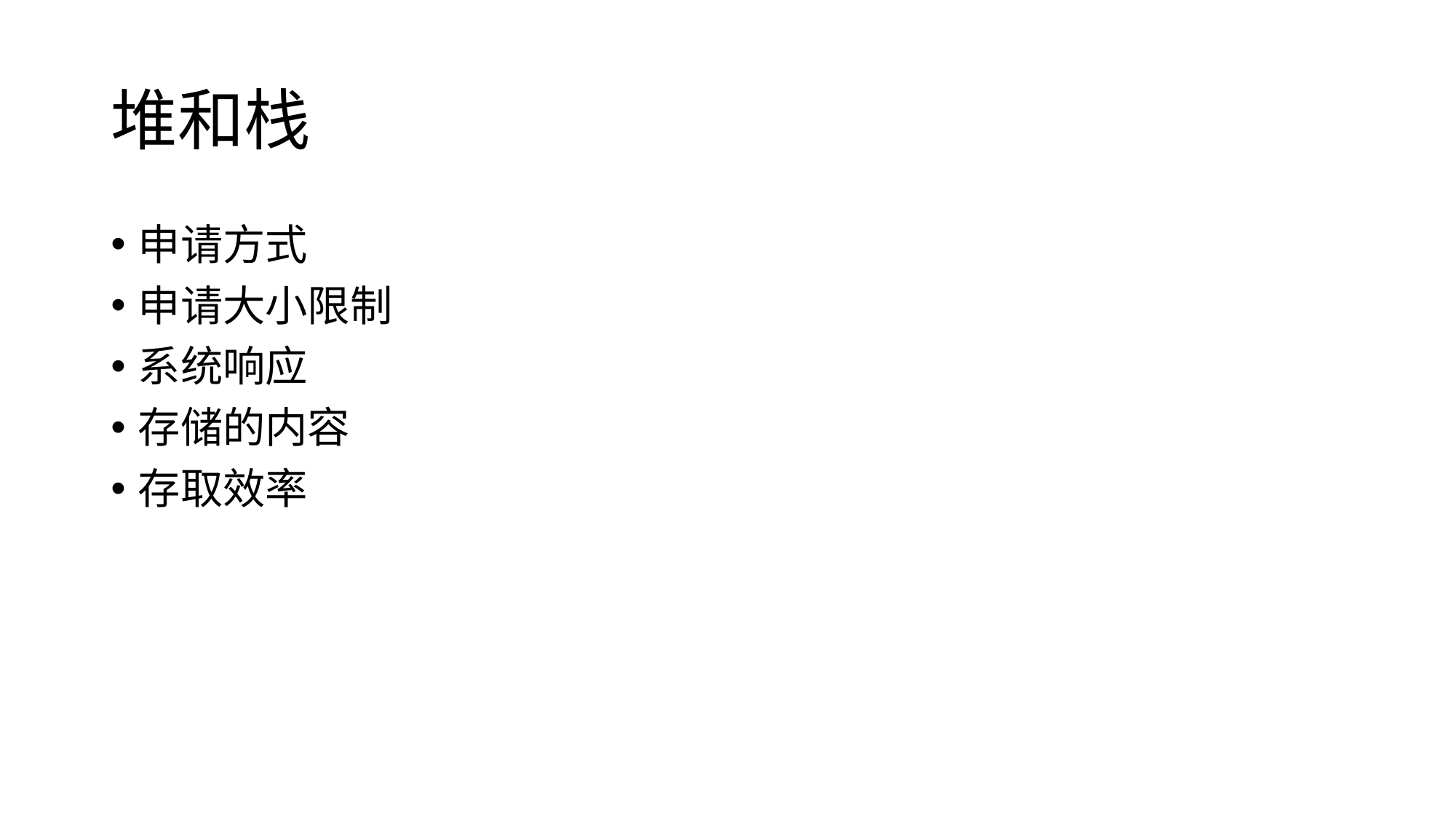

# 堆和栈
申请方式
申请大小限制
系统响应
存储的内容
存取效率